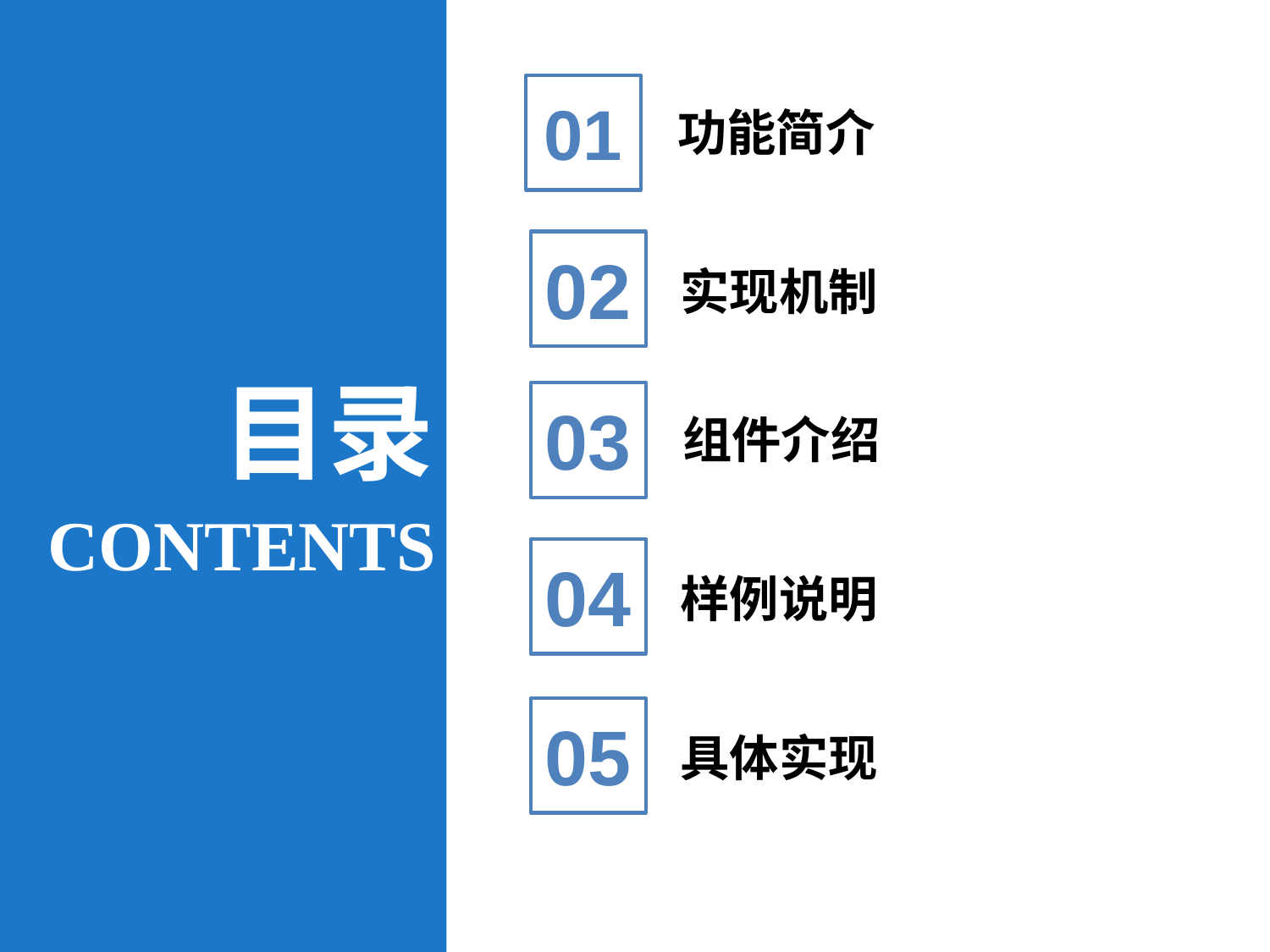

01
功能简介

02
实现机制
目录

03
组件介绍
CONTENTS

04
样例说明

05
具体实现